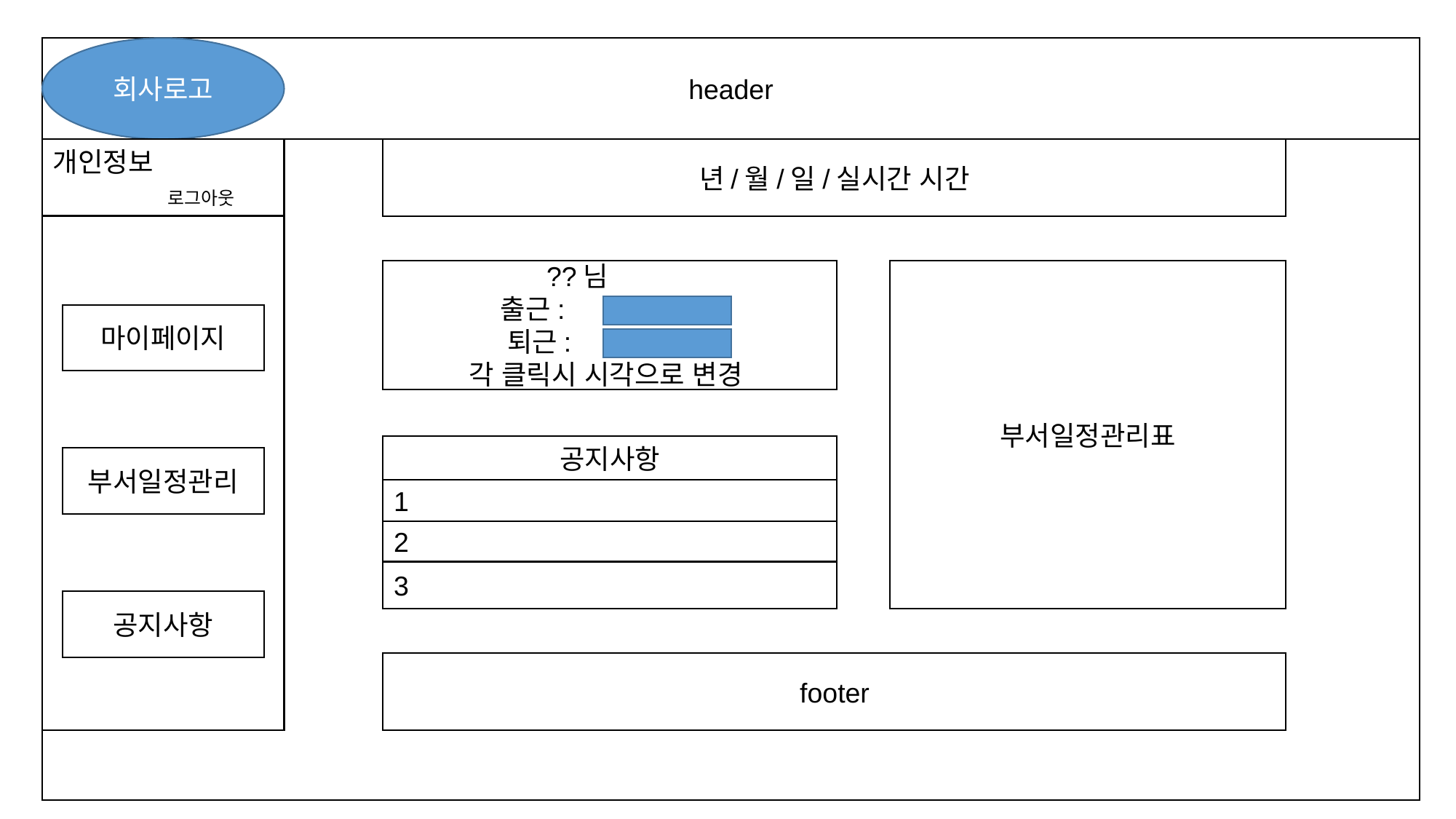

header
회사로고
년/월/일/실시간 시간
개인정보
               로그아웃

                    ??님
              출근:
              퇴근:
         각 클릭시 시각으로 변경
부서일정관리표

마이페이지

공지사항
부서일정관리

1
2
3
공지사항
footer